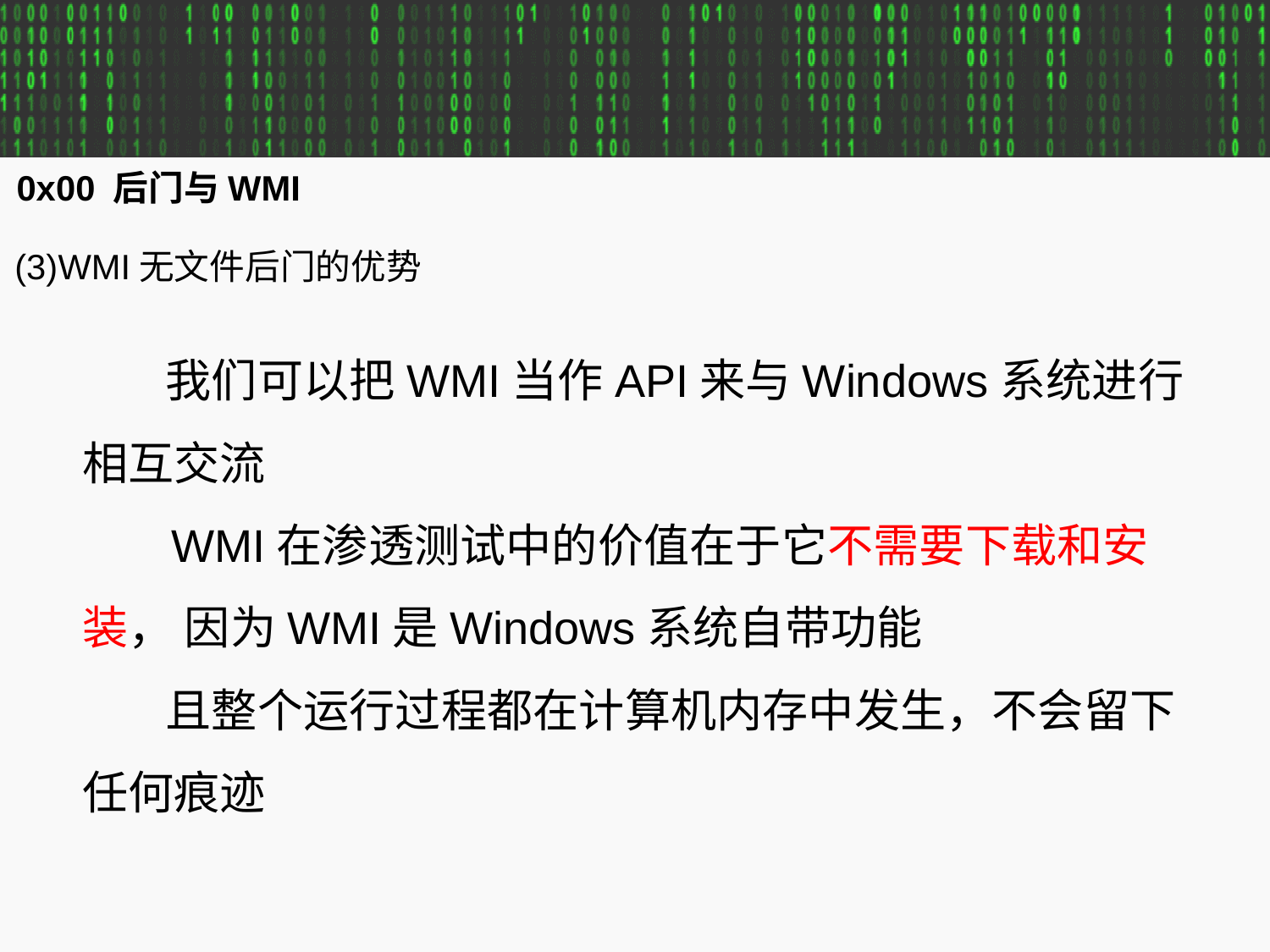

0x00 后门与WMI
(3)WMI无文件后门的优势
       我们可以把WMI当作API来与Windows系统进行相互交流
       WMI在渗透测试中的价值在于它不需要下载和安装， 因为WMI是Windows系统自带功能
       且整个运行过程都在计算机内存中发生，不会留下任何痕迹